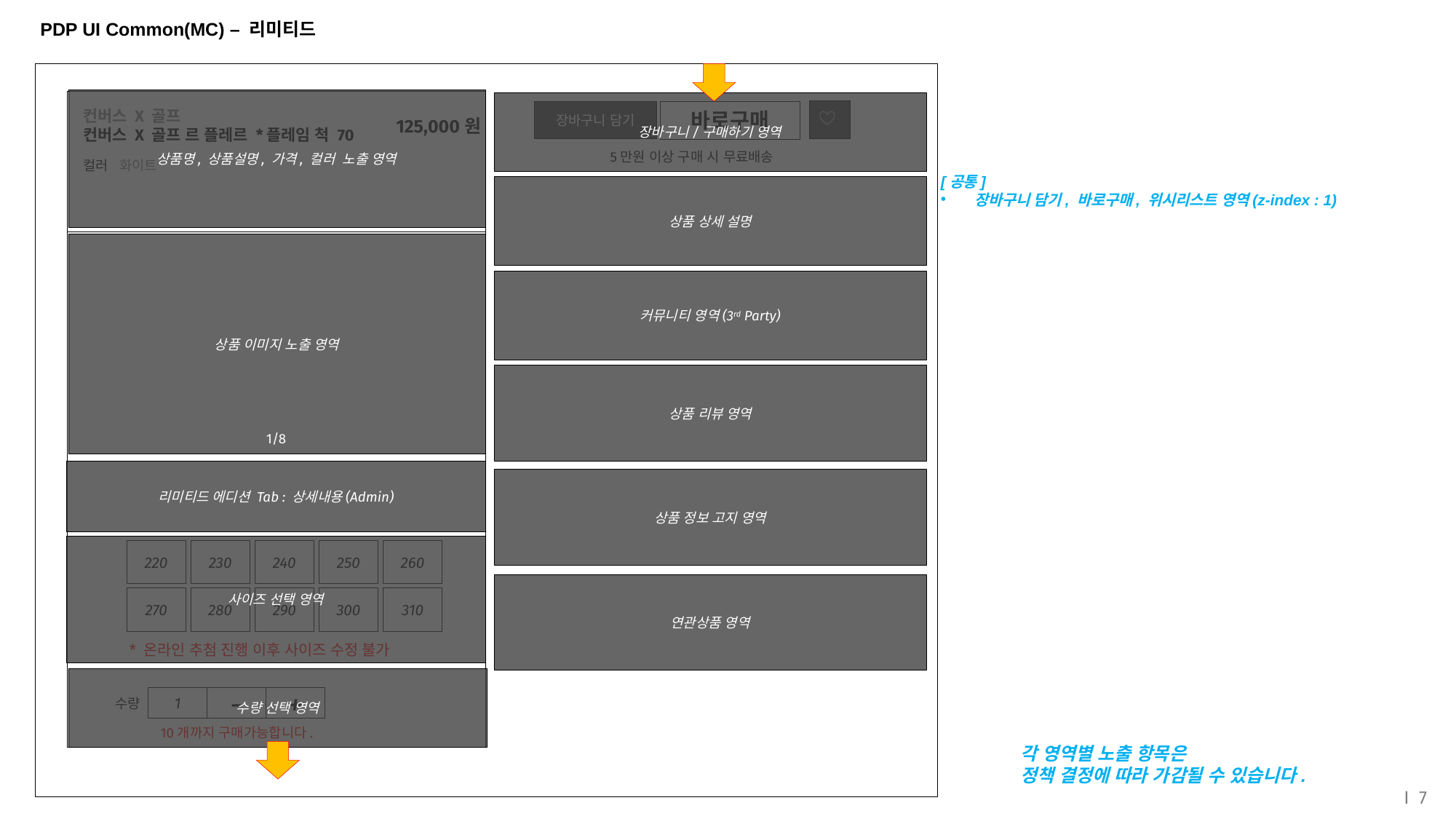

# PDP UI Common(MC) – 리미티드
 X

상품명, 상품설명, 가격, 컬러  노출 영역

장바구니/구매하기 영역

장바구니 담기
바로구매
컨버스 X 골프
컨버스 X 골프 르 플레르 *플레임 척 70
125,000원

5만원 이상 구매 시 무료배송
컬러   화이트
[공통]
 장바구니 담기, 바로구매, 위시리스트 영역(z-index : 1)
상품 상세 설명
상품 이미지 노출 영역
커뮤니티 영역(3rd Party)
상품 리뷰 영역
1/8
리미티드 에디션 Tab : 상세내용(Admin)
상품 정보 고지 영역
사이즈 선택 영역
220
230
240
250
260
연관상품 영역
270
280
290
300
310
* 온라인 추첨 진행 이후 사이즈 수정 불가
수량 선택 영역
 수량
1
-
+
10개까지 구매가능합니다.
각 영역별 노출 항목은
정책 결정에 따라 가감될 수 있습니다.